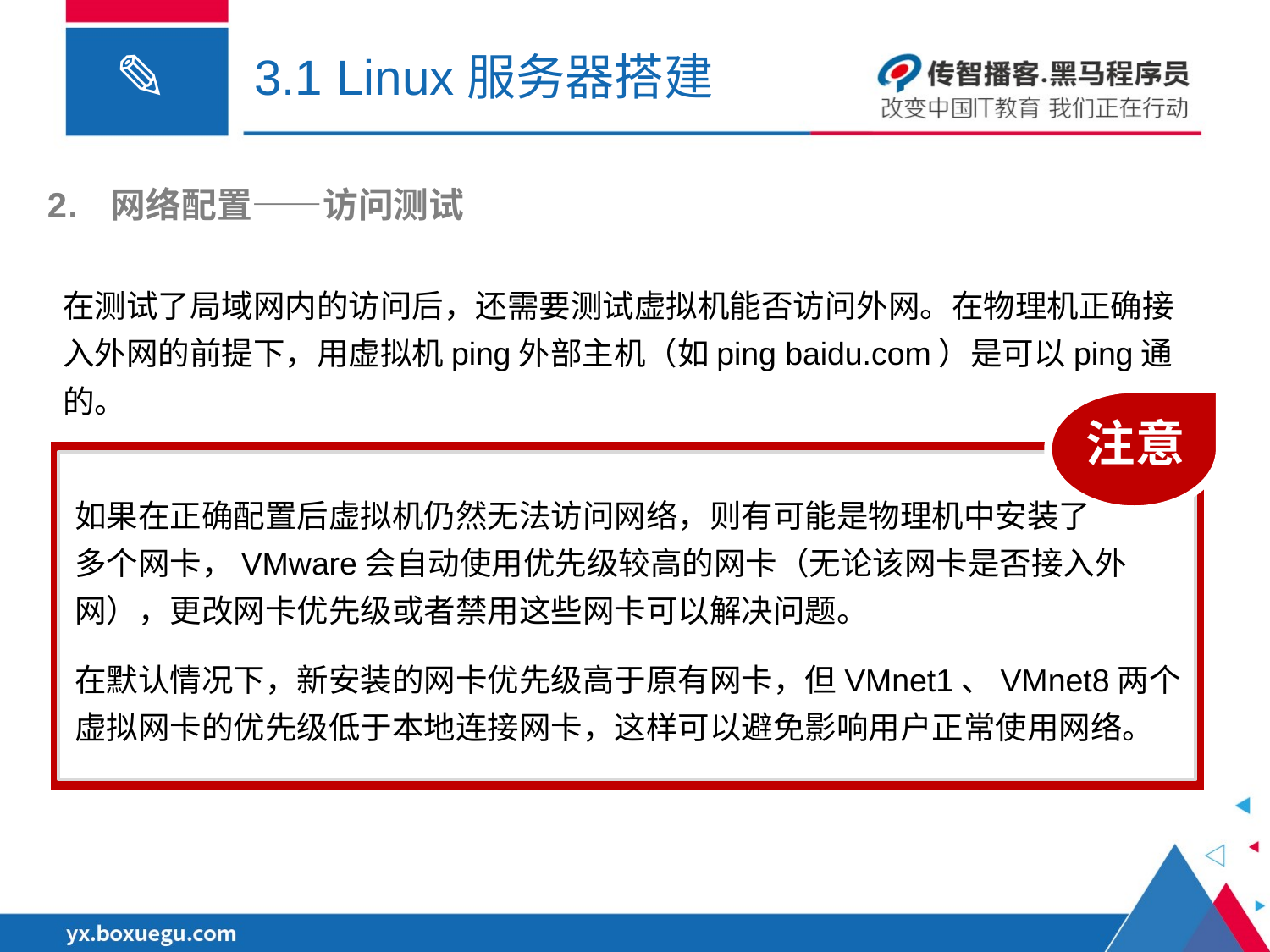

# 3.1 Linux服务器搭建
网络配置——访问测试
在测试了局域网内的访问后，还需要测试虚拟机能否访问外网。在物理机正确接入外网的前提下，用虚拟机ping外部主机（如ping baidu.com）是可以ping通的。

注意

如果在正确配置后虚拟机仍然无法访问网络，则有可能是物理机中安装了
多个网卡，VMware会自动使用优先级较高的网卡（无论该网卡是否接入外网），更改网卡优先级或者禁用这些网卡可以解决问题。
在默认情况下，新安装的网卡优先级高于原有网卡，但VMnet1、VMnet8两个虚拟网卡的优先级低于本地连接网卡，这样可以避免影响用户正常使用网络。